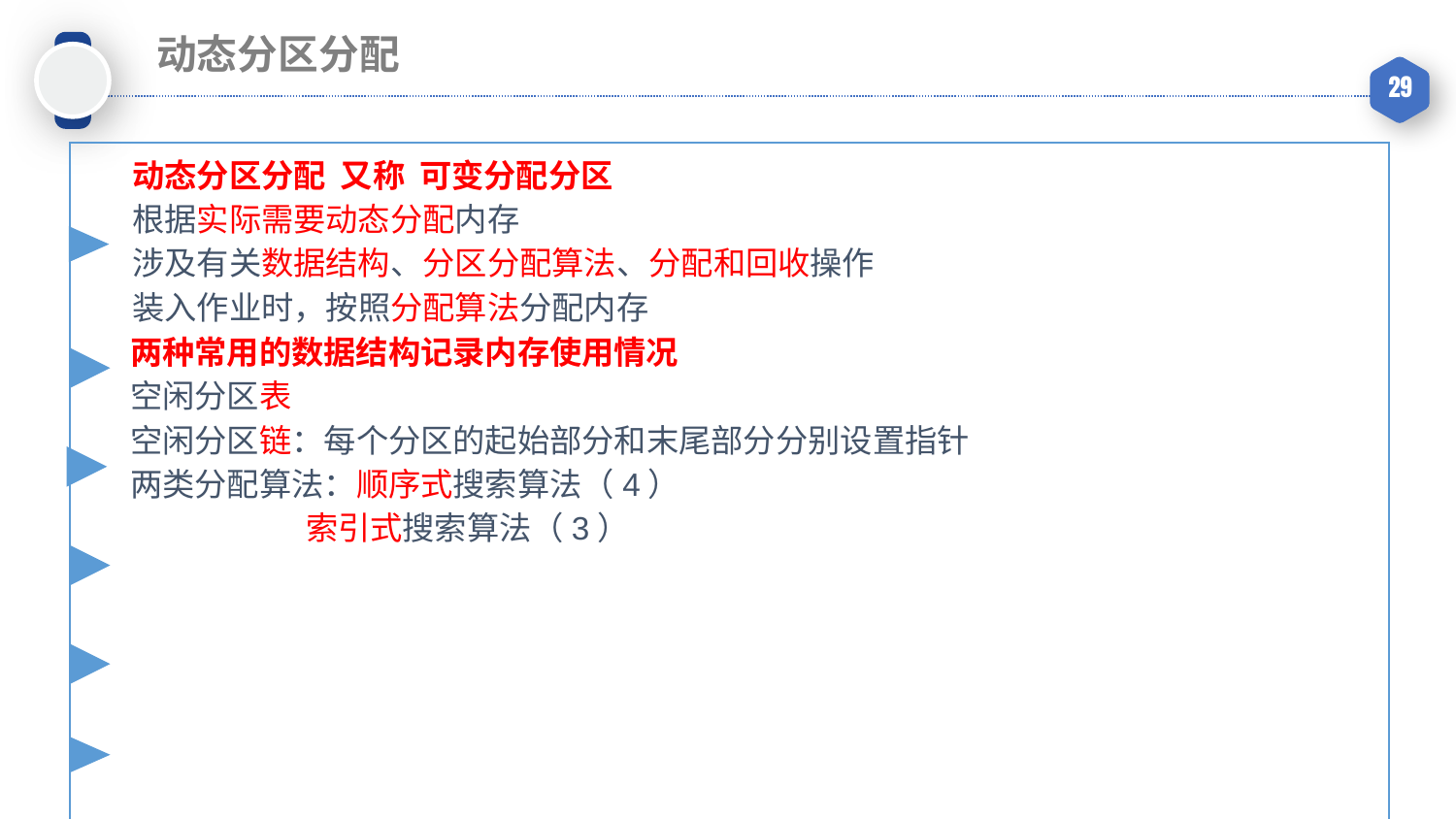

动态分区分配

动态分区分配  又称  可变分配分区
根据实际需要动态分配内存
涉及有关数据结构、分区分配算法、分配和回收操作
装入作业时，按照分配算法分配内存

两种常用的数据结构记录内存使用情况
空闲分区表
空闲分区链：每个分区的起始部分和末尾部分分别设置指针
两类分配算法：顺序式搜索算法（4）
                       索引式搜索算法（3）